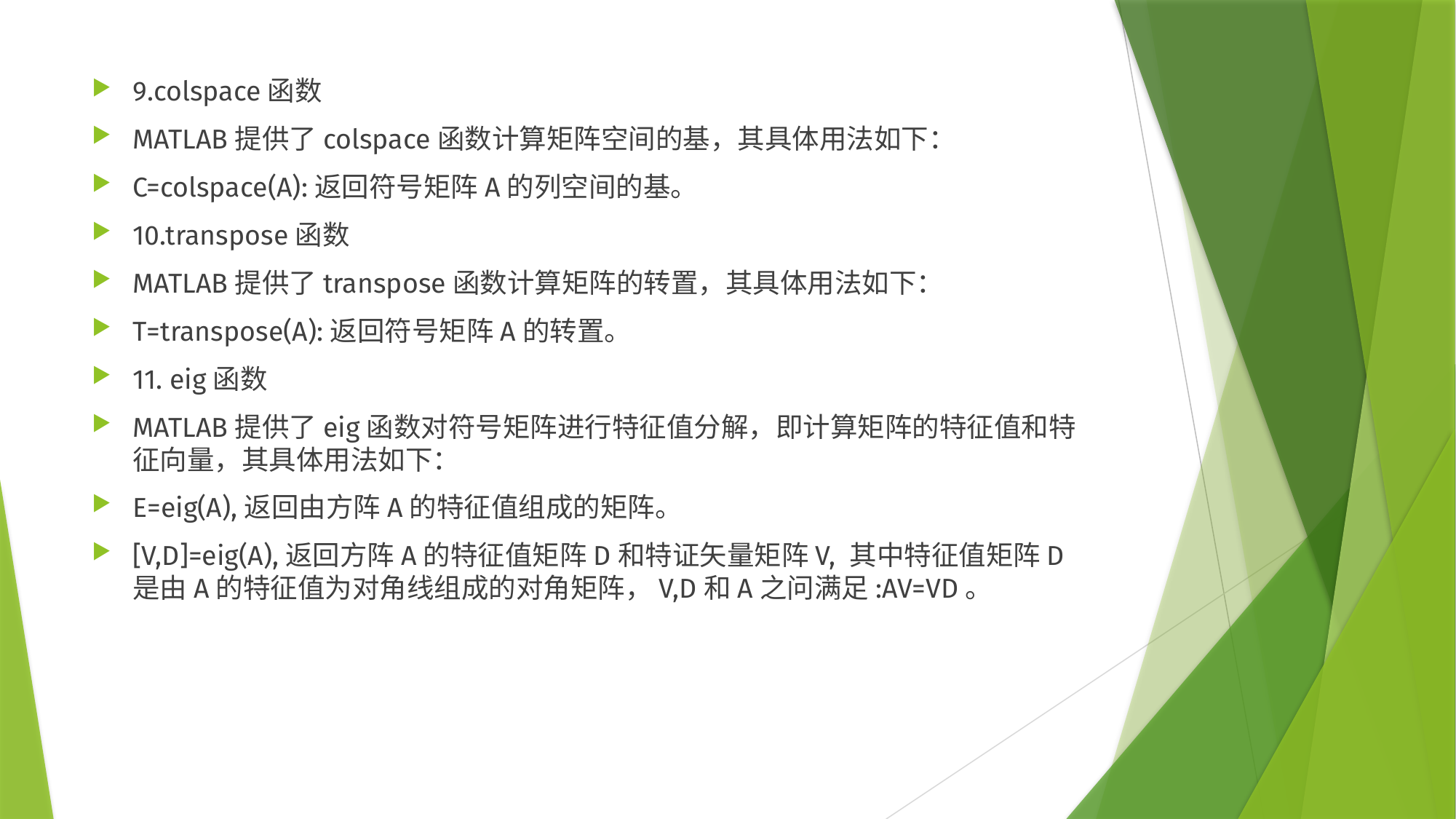

9.colspace函数
MATLAB提供了colspace函数计算矩阵空间的基，其具体用法如下：
C=colspace(A):返回符号矩阵A的列空间的基。
10.transpose函数
MATLAB提供了transpose函数计算矩阵的转置，其具体用法如下：
T=transpose(A):返回符号矩阵A的转置。
11. eig函数
MATLAB提供了eig函数对符号矩阵进行特征值分解，即计算矩阵的特征值和特征向量，其具体用法如下：
E=eig(A),返回由方阵A的特征值组成的矩阵。
[V,D]=eig(A),返回方阵A的特征值矩阵D和特证矢量矩阵V, 其中特征值矩阵D是由A的特征值为对角线组成的对角矩阵，V,D和A之问满足:AV=VD。